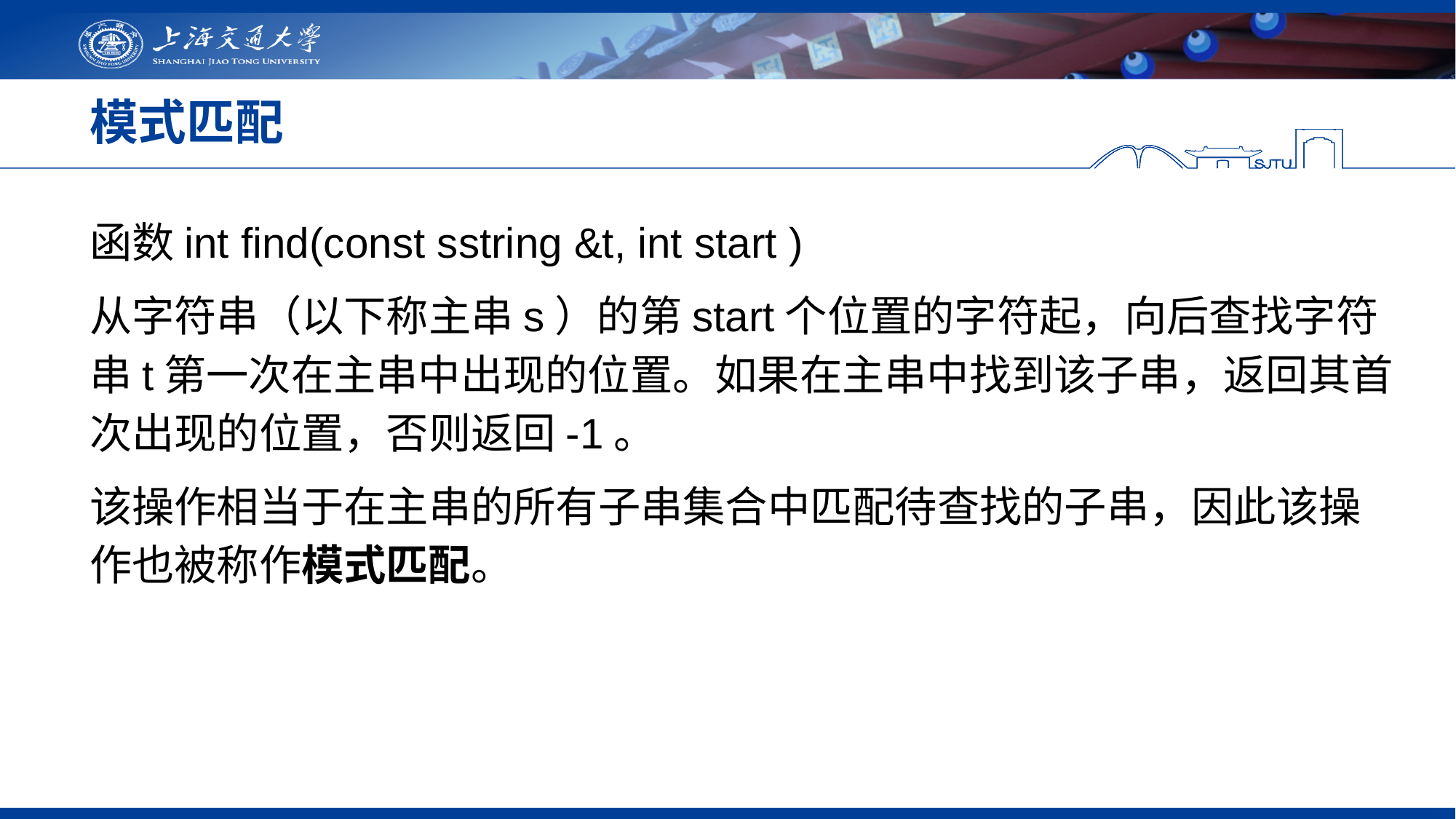

# 模式匹配
函数int find(const sstring &t, int start )
从字符串（以下称主串s）的第start个位置的字符起，向后查找字符串t第一次在主串中出现的位置。如果在主串中找到该子串，返回其首次出现的位置，否则返回-1。
该操作相当于在主串的所有子串集合中匹配待查找的子串，因此该操作也被称作模式匹配。